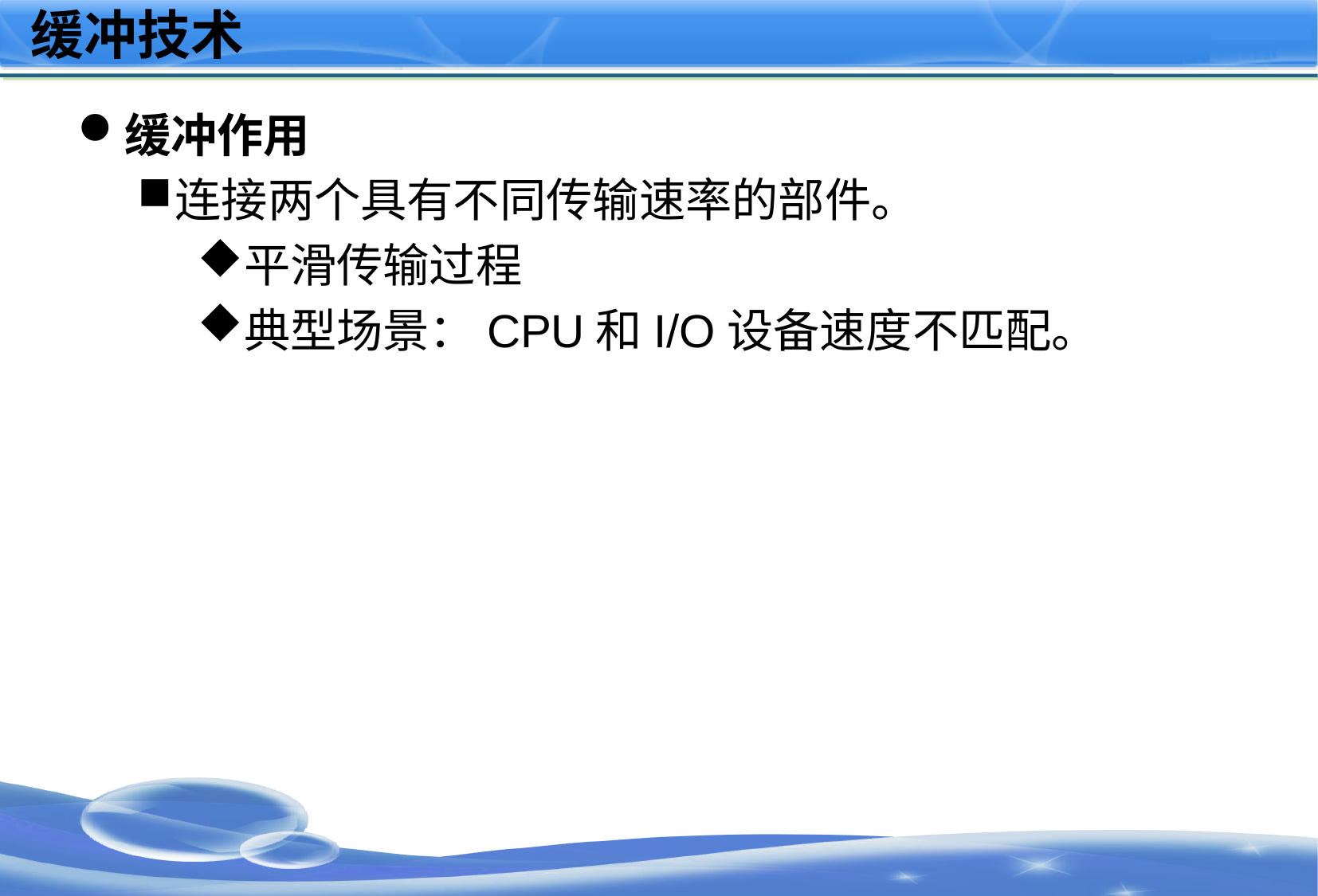

# 缓冲技术
缓冲作用
连接两个具有不同传输速率的部件。
平滑传输过程
典型场景：CPU和I/O设备速度不匹配。